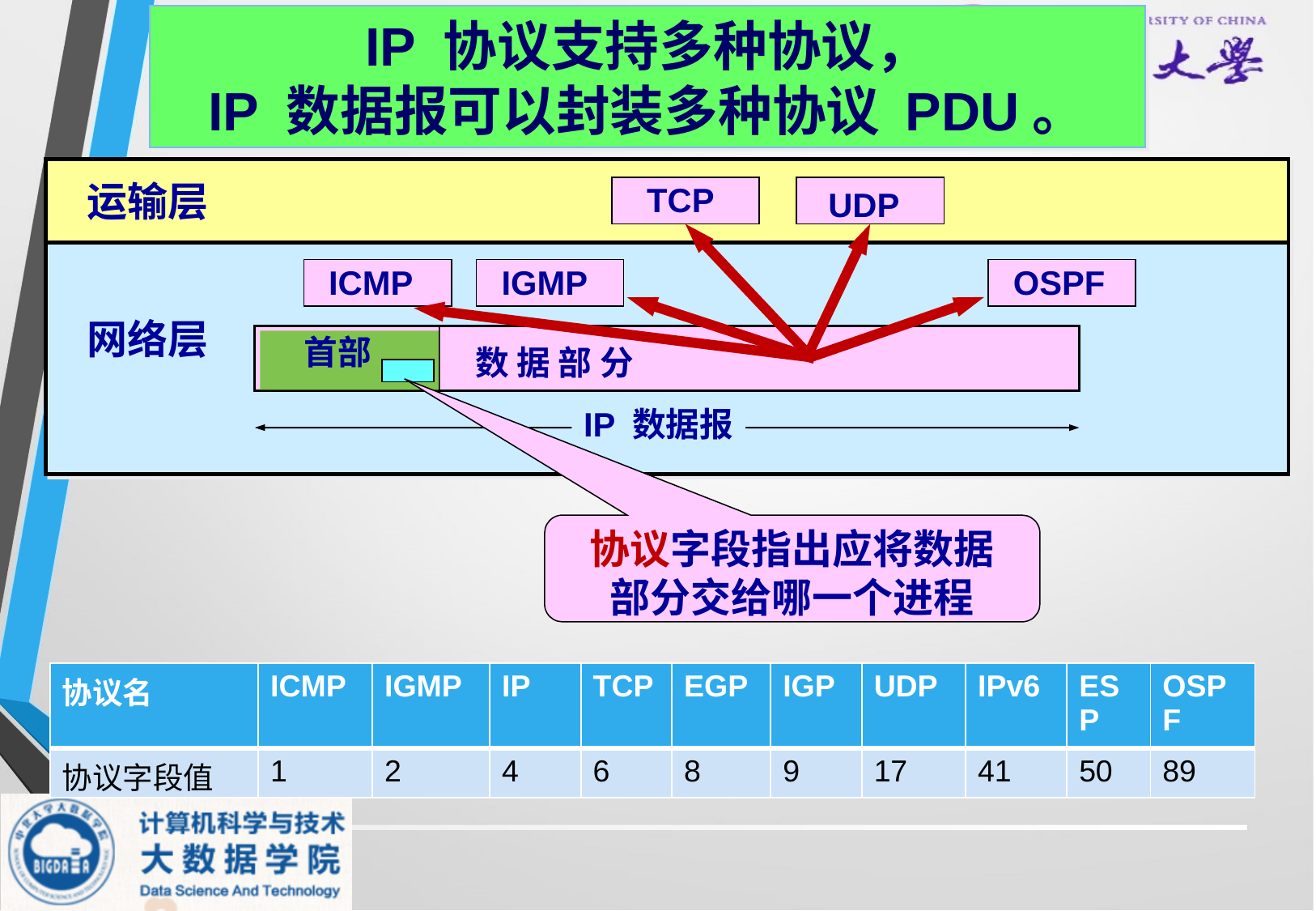

IP 协议支持多种协议，
IP 数据报可以封装多种协议 PDU。

运输层
TCP

UDP

ICMP
IGMP
OSPF

网络层

首部

数 据 部 分

协议字段指出应将数据
部分交给哪一个进程
IP 数据报

| 协议名 | ICMP | IGMP | IP | TCP | EGP | IGP | UDP | IPv6 | ESP | OSPF |
| --- | --- | --- | --- | --- | --- | --- | --- | --- | --- | --- |
| 协议字段值 | 1 | 2 | 4 | 6 | 8 | 9 | 17 | 41 | 50 | 89 |
19